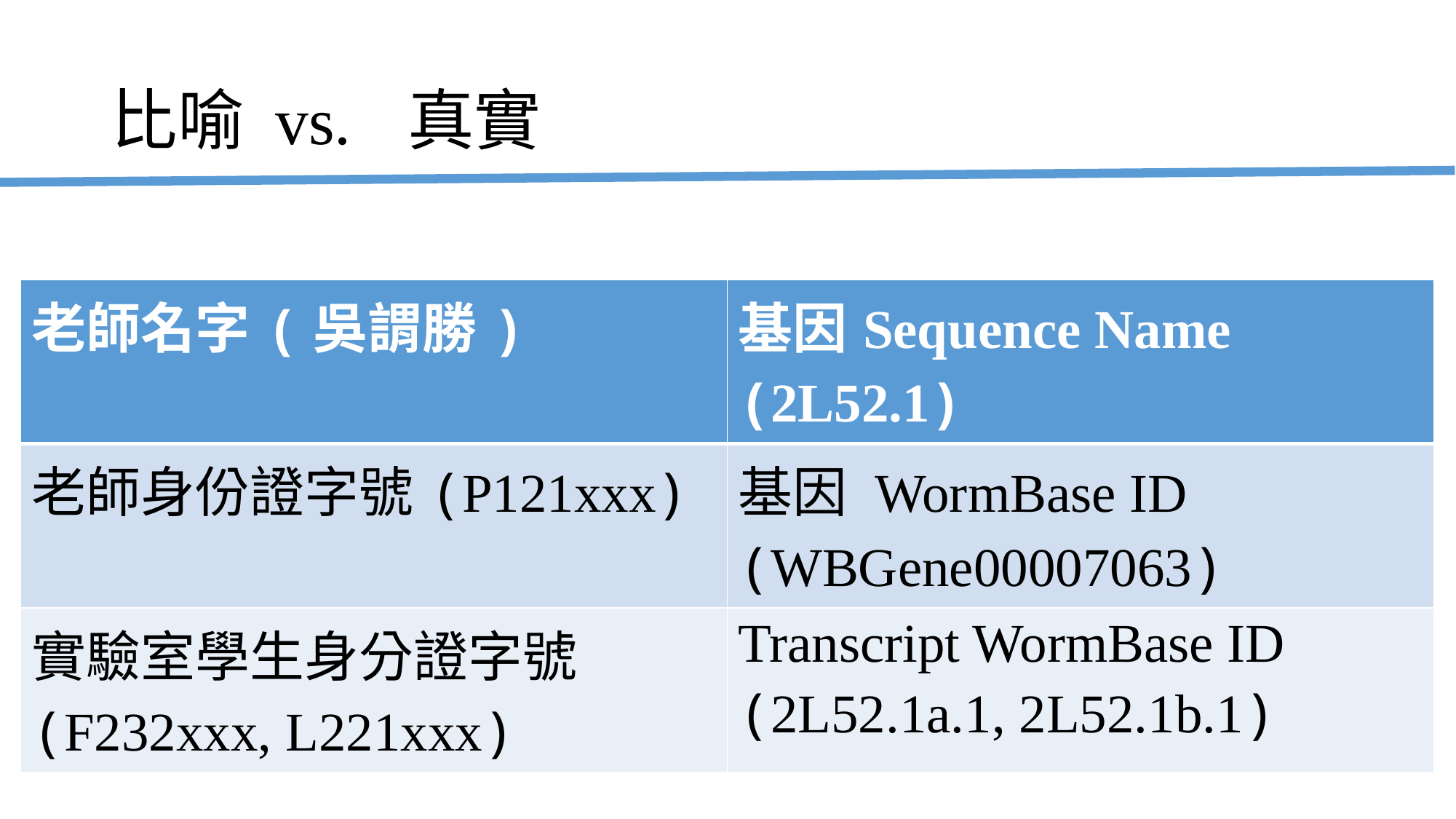

# 比喻 vs. 真實
| 老師名字(吳謂勝) | 基因Sequence Name (2L52.1) |
| --- | --- |
| 老師身份證字號(P121xxx) | 基因 WormBase ID (WBGene00007063) |
| 實驗室學生身分證字號(F232xxx, L221xxx) | Transcript WormBase ID (2L52.1a.1, 2L52.1b.1) |